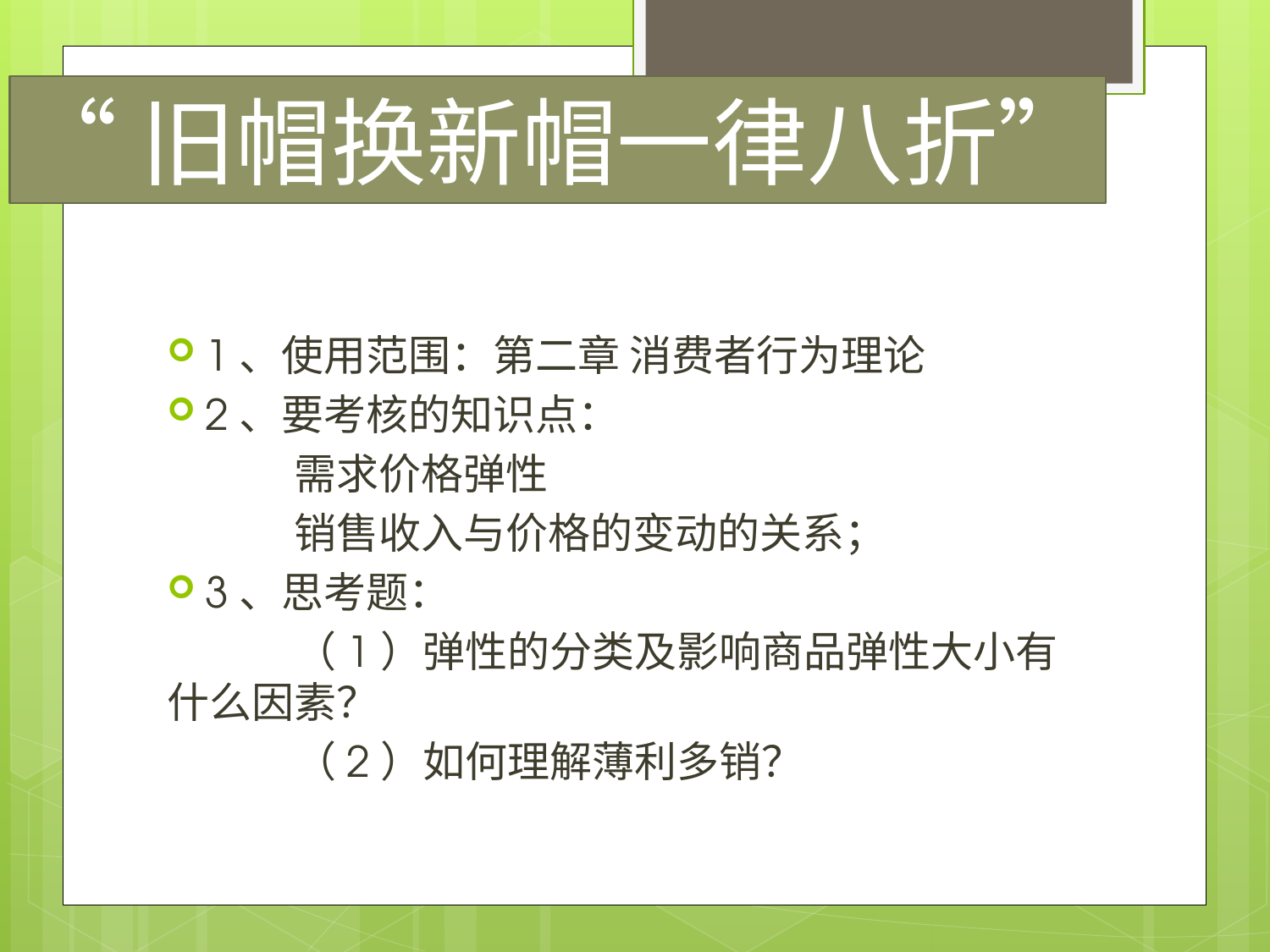

“旧帽换新帽一律八折”
1、使用范围：第二章 消费者行为理论
2、要考核的知识点：
	需求价格弹性
	销售收入与价格的变动的关系；
3、思考题：
	（1）弹性的分类及影响商品弹性大小有什么因素？
	（2）如何理解薄利多销？